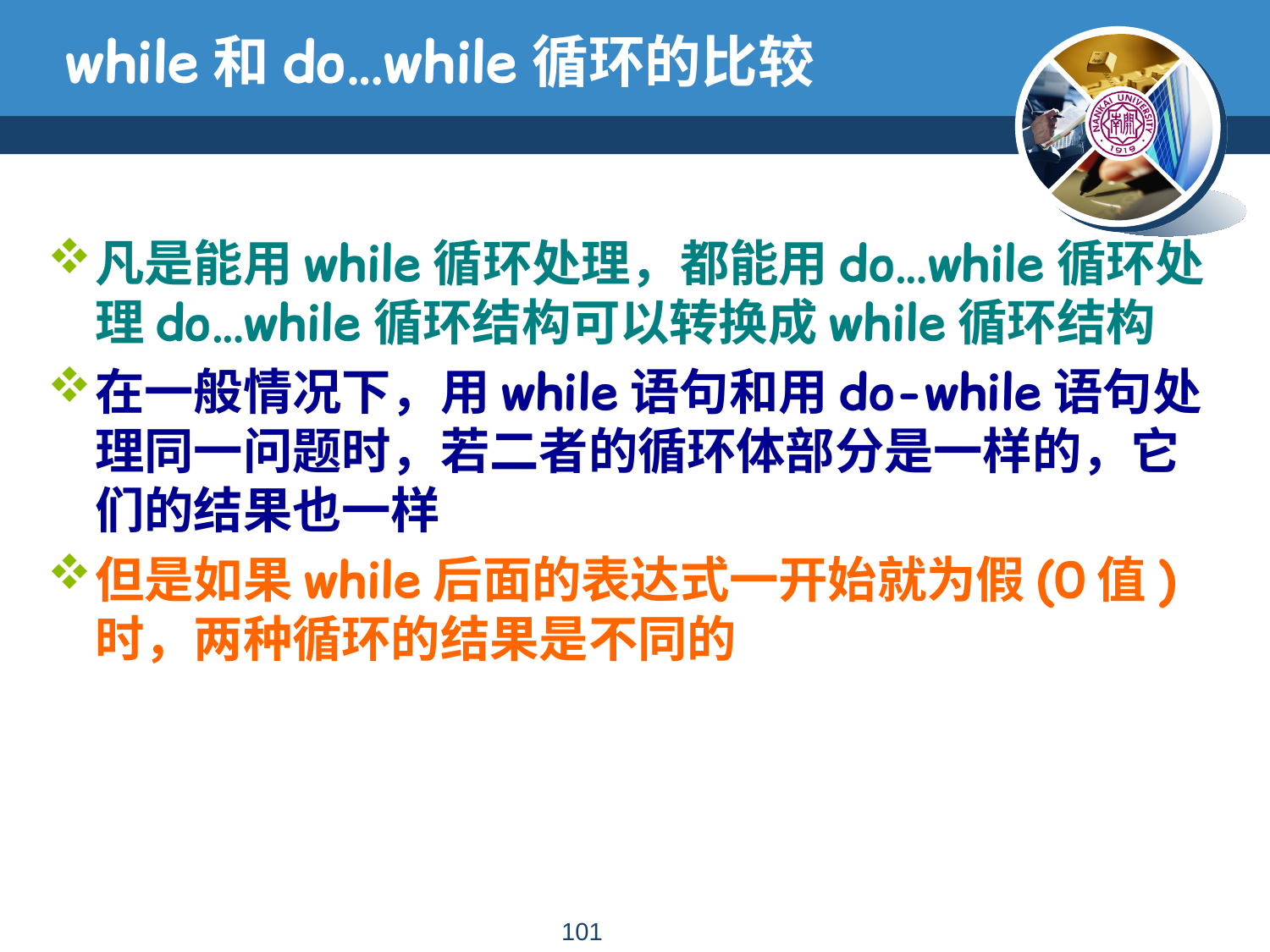

# while和do…while循环的比较
凡是能用while循环处理，都能用do…while循环处理do…while循环结构可以转换成while循环结构
在一般情况下，用while语句和用do-while语句处理同一问题时，若二者的循环体部分是一样的，它们的结果也一样
但是如果while后面的表达式一开始就为假(0值)时，两种循环的结果是不同的

101